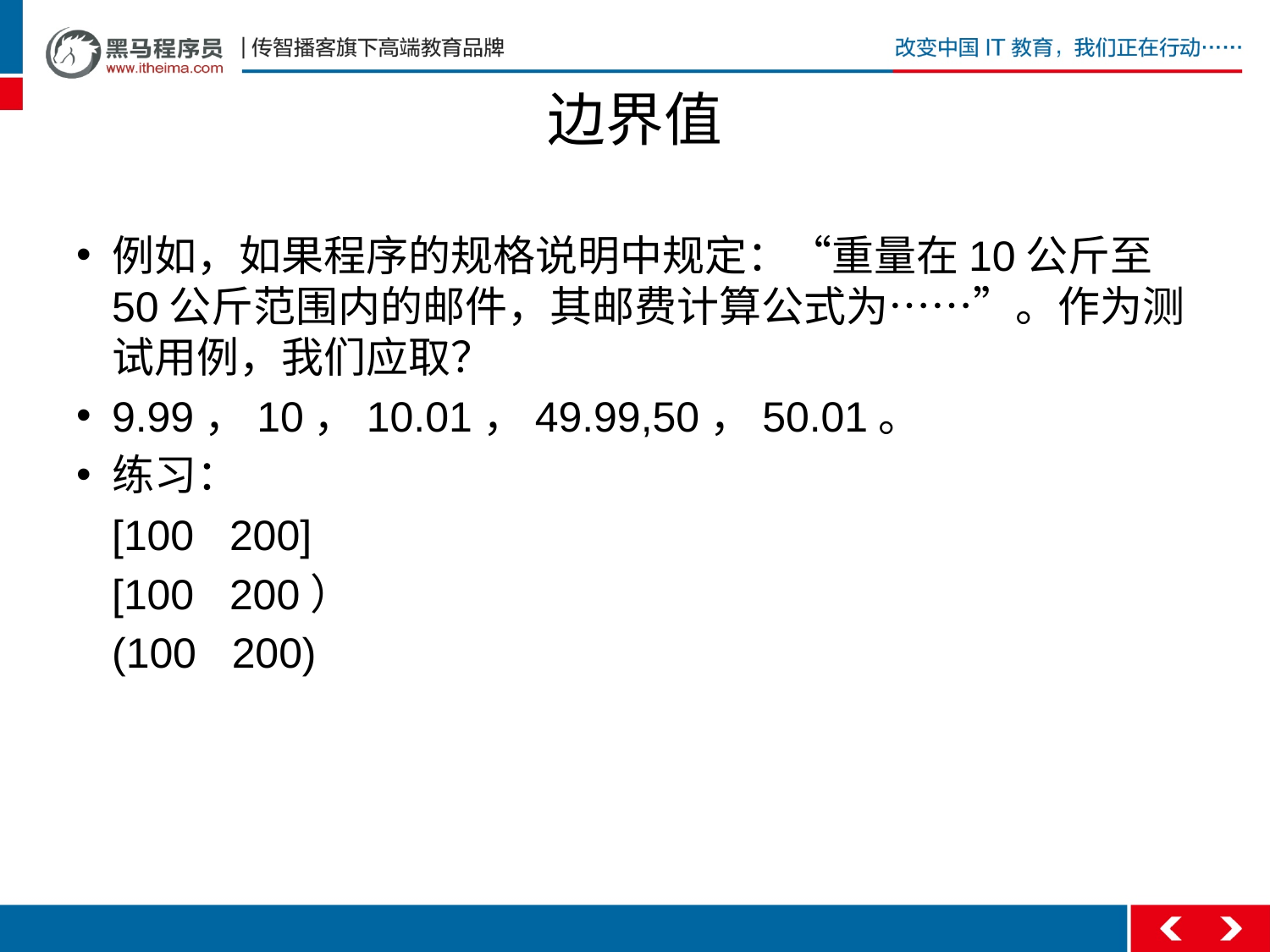

# 边界值
例如，如果程序的规格说明中规定：“重量在10公斤至50公斤范围内的邮件，其邮费计算公式为……”。作为测试用例，我们应取？
9.99，10，10.01，49.99,50，50.01。
练习：
   [100   200]
   [100   200）
   (100   200)